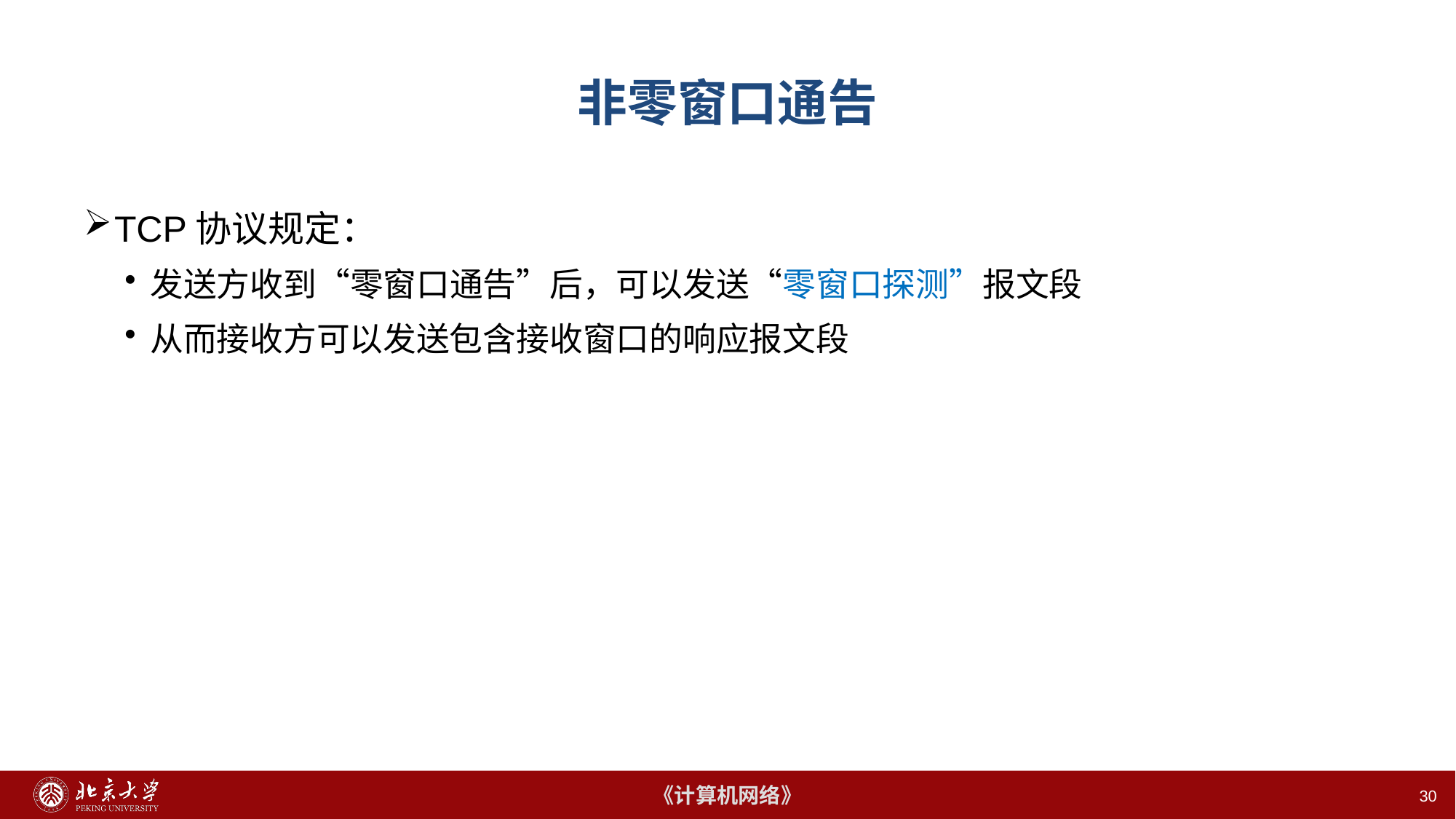

30
# 非零窗口通告
TCP协议规定：
发送方收到“零窗口通告”后，可以发送“零窗口探测”报文段
从而接收方可以发送包含接收窗口的响应报文段